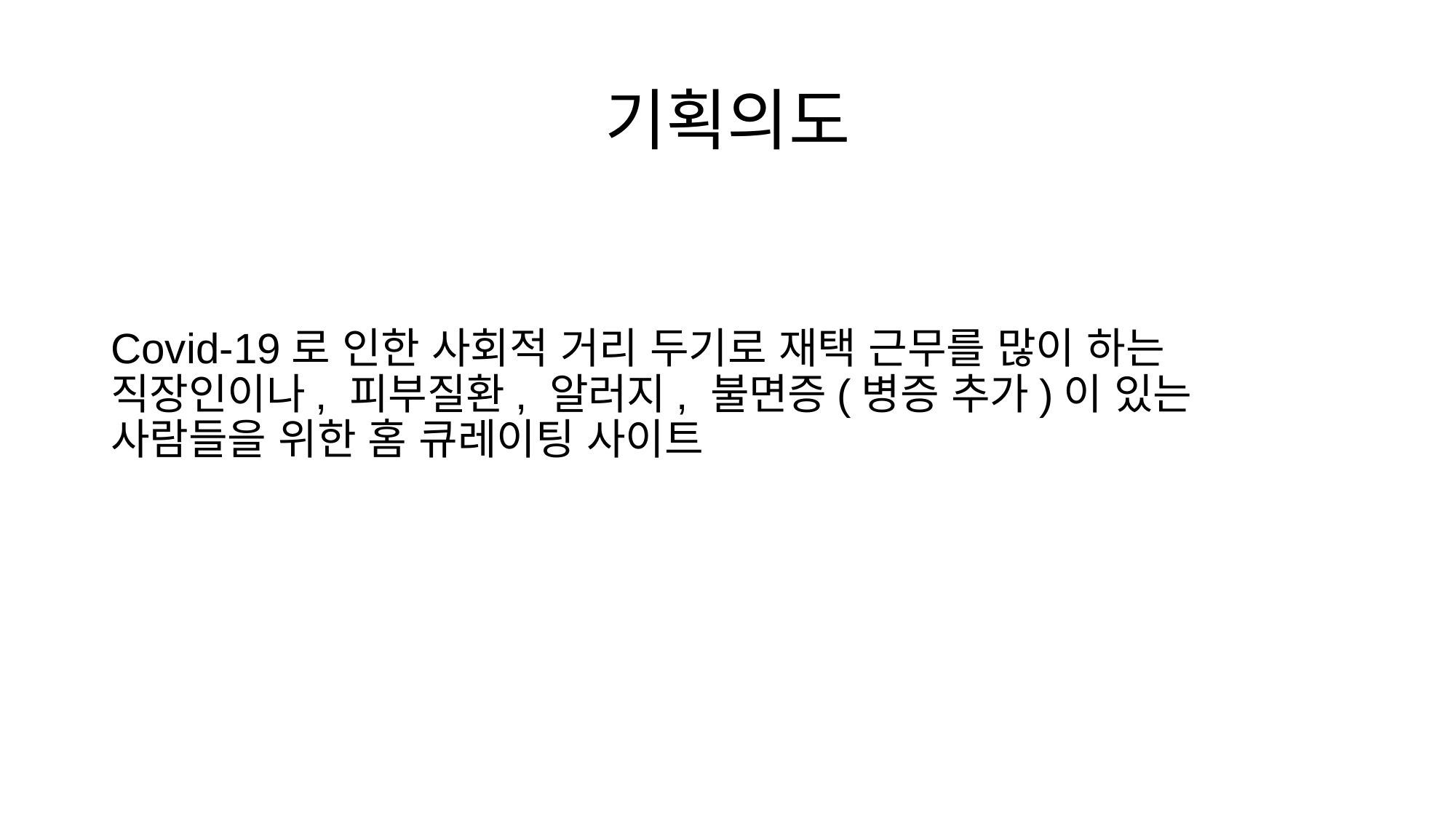

# 기획의도
Covid-19로 인한 사회적 거리 두기로 재택 근무를 많이 하는 직장인이나, 피부질환, 알러지, 불면증(병증 추가)이 있는 사람들을 위한 홈 큐레이팅 사이트